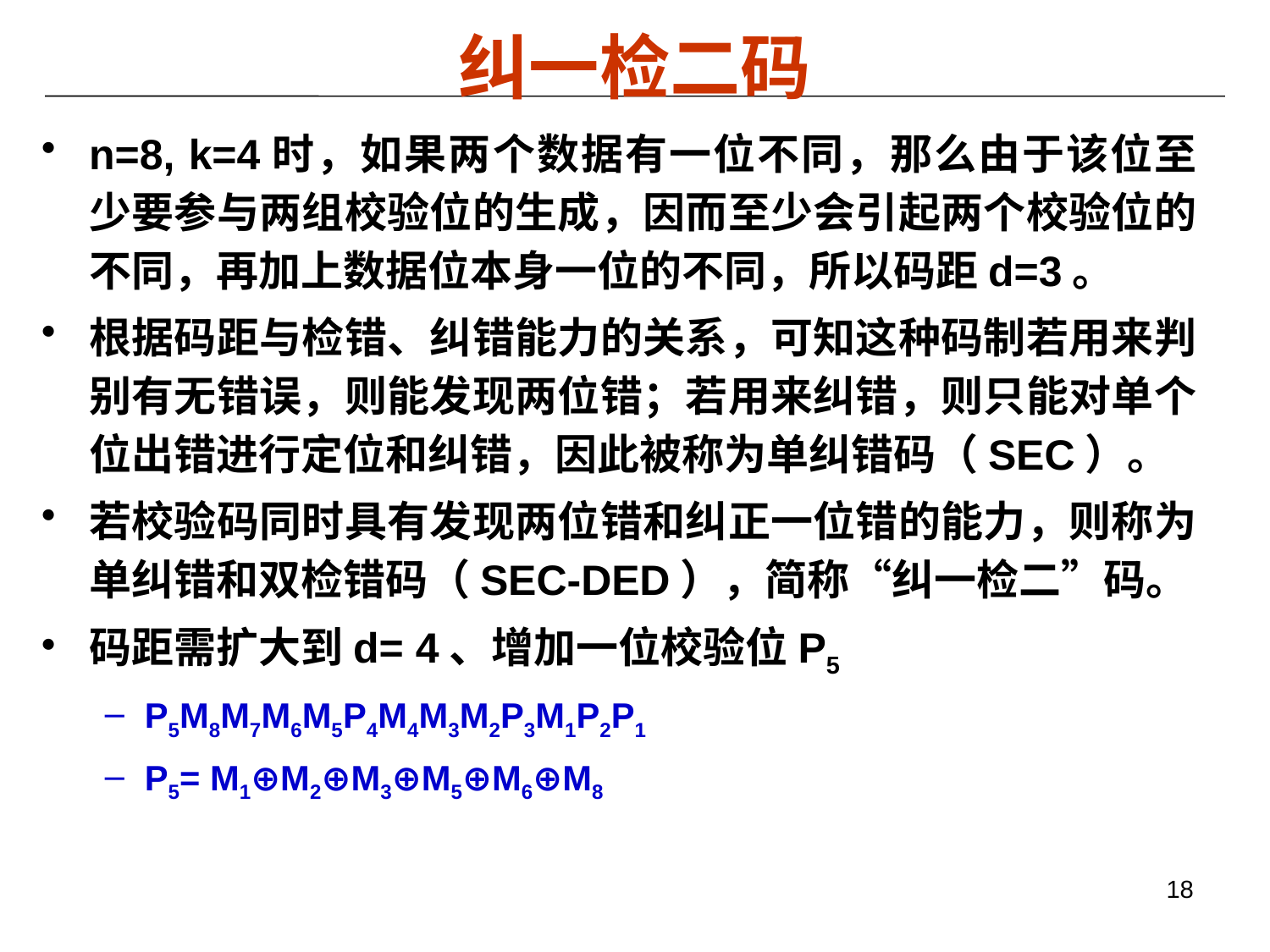

# 纠一检二码
n=8, k=4时，如果两个数据有一位不同，那么由于该位至少要参与两组校验位的生成，因而至少会引起两个校验位的不同，再加上数据位本身一位的不同，所以码距d=3。
根据码距与检错、纠错能力的关系，可知这种码制若用来判别有无错误，则能发现两位错；若用来纠错，则只能对单个位出错进行定位和纠错，因此被称为单纠错码（SEC）。
若校验码同时具有发现两位错和纠正一位错的能力，则称为单纠错和双检错码（SEC-DED），简称“纠一检二”码。
码距需扩大到d= 4、增加一位校验位P5
P5M8M7M6M5P4M4M3M2P3M1P2P1
P5= M1⊕M2⊕M3⊕M5⊕M6⊕M8

18